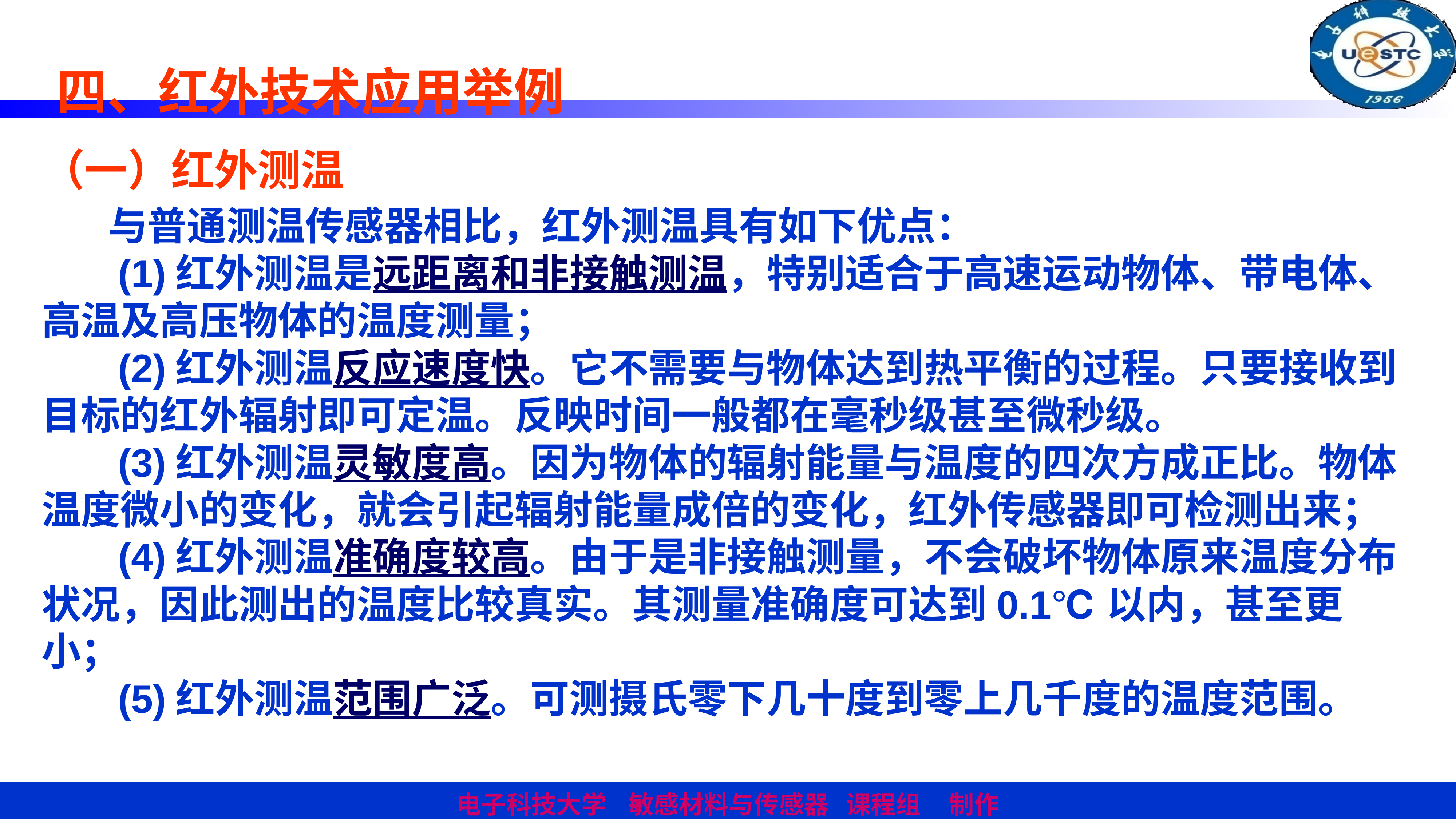

四、红外技术应用举例
# （一）红外测温
       与普通测温传感器相比，红外测温具有如下优点：
       (1)红外测温是远距离和非接触测温，特别适合于高速运动物体、带电体、高温及高压物体的温度测量；
       (2)红外测温反应速度快。它不需要与物体达到热平衡的过程。只要接收到目标的红外辐射即可定温。反映时间一般都在毫秒级甚至微秒级。
       (3)红外测温灵敏度高。因为物体的辐射能量与温度的四次方成正比。物体温度微小的变化，就会引起辐射能量成倍的变化，红外传感器即可检测出来；
       (4)红外测温准确度较高。由于是非接触测量，不会破坏物体原来温度分布状况，因此测出的温度比较真实。其测量准确度可达到0.1℃以内，甚至更小；
       (5)红外测温范围广泛。可测摄氏零下几十度到零上几千度的温度范围。